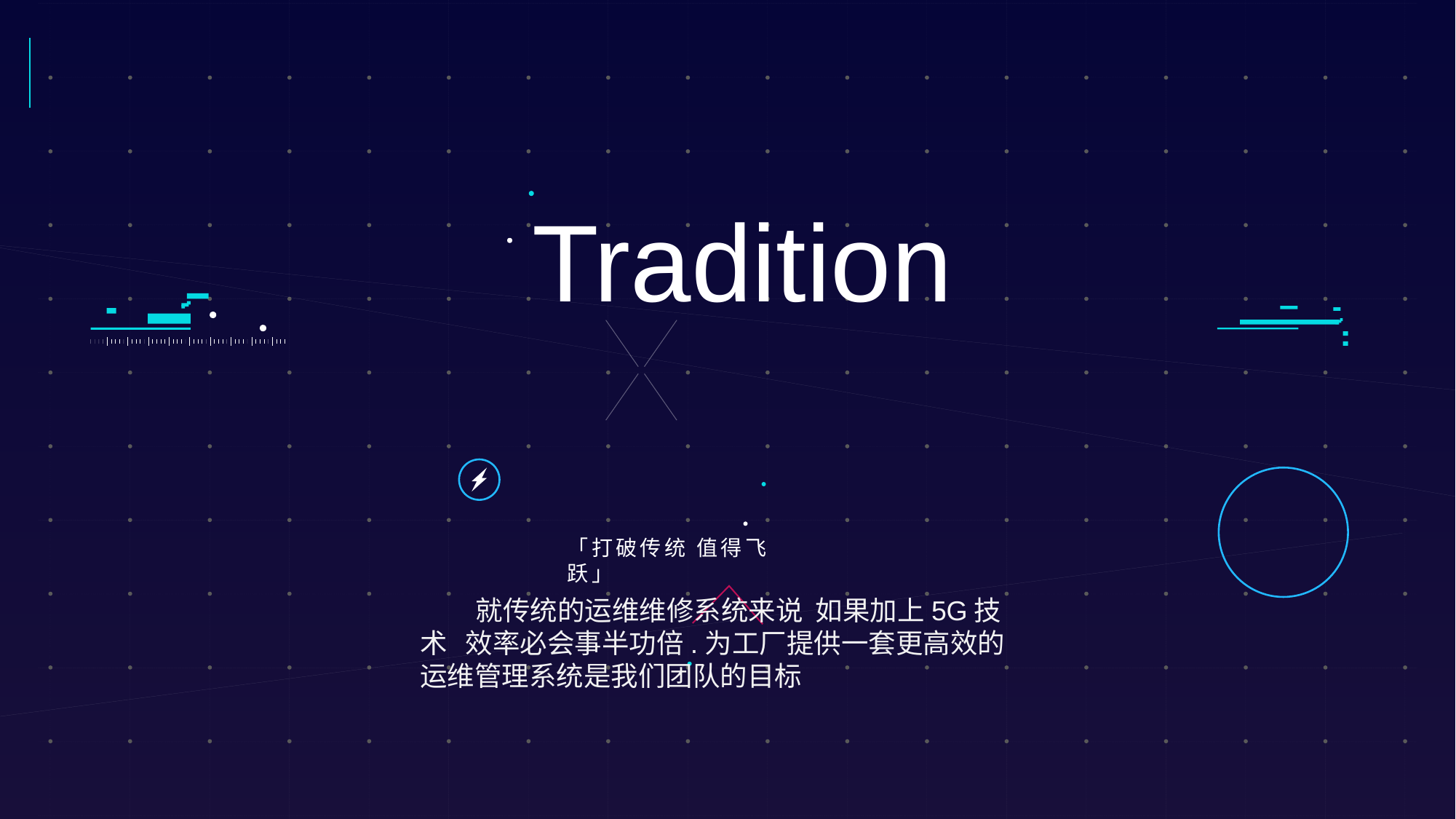

Tradition

「打破传统 值得飞跃」

        就传统的运维维修系统来说  如果加上5G技术   效率必会事半功倍.为工厂提供一套更高效的运维管理系统是我们团队的目标